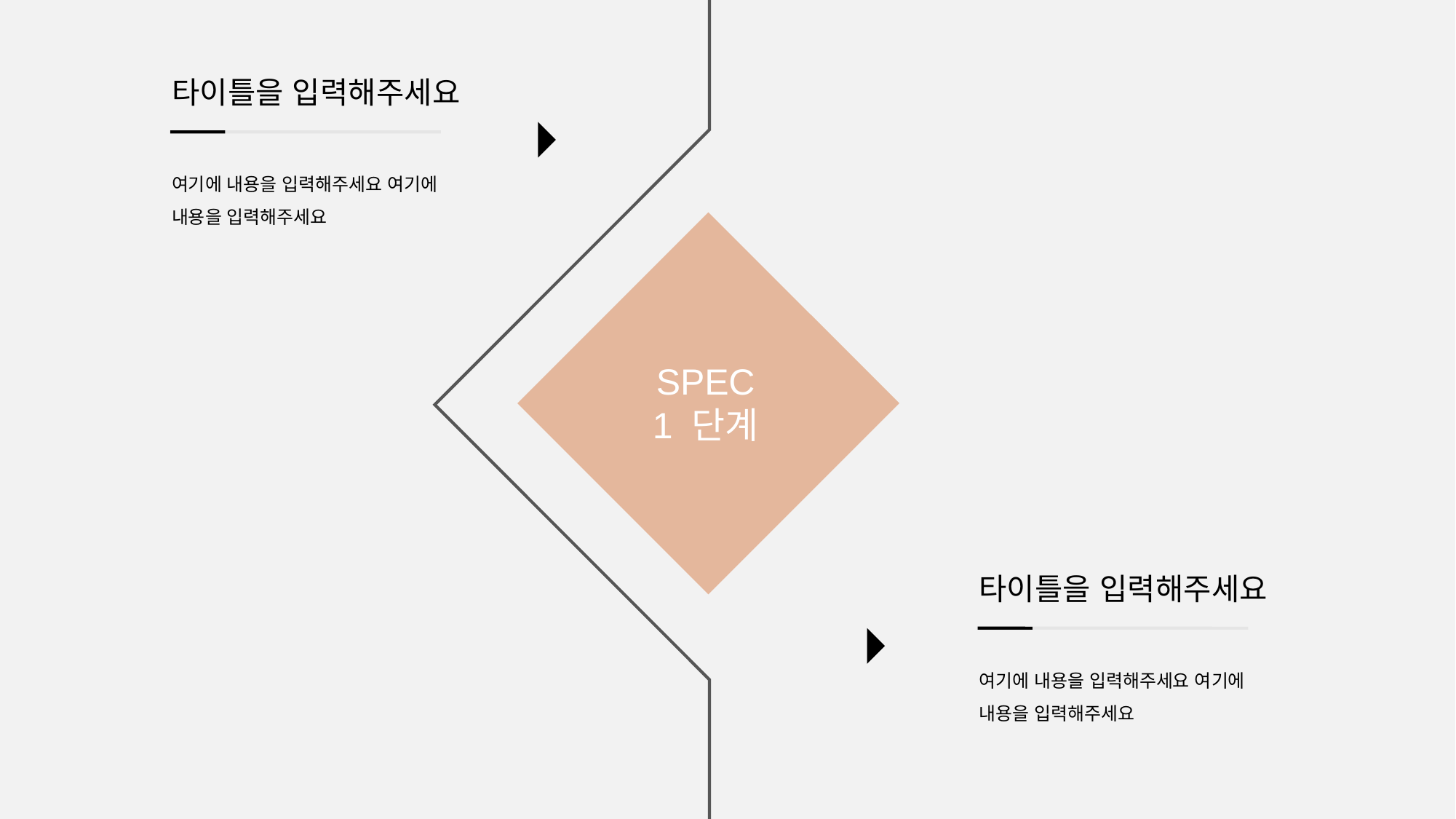

타이틀을 입력해주세요

여기에 내용을 입력해주세요 여기에 내용을 입력해주세요

SPEC
1 단계
START
타이틀을 입력해주세요

여기에 내용을 입력해주세요 여기에 내용을 입력해주세요